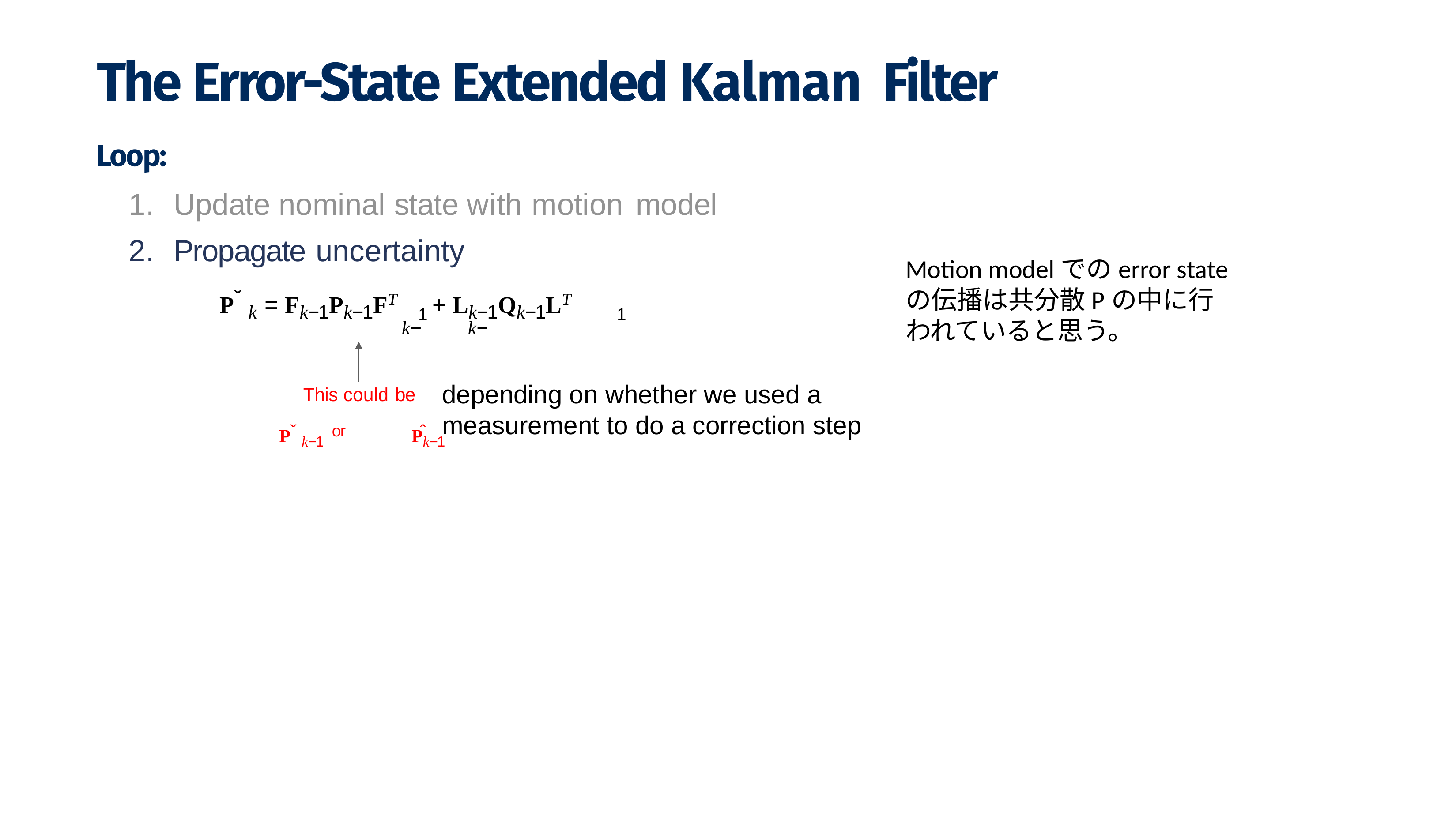

# The Error-State Extended Kalman Filter
Loop:
Update nominal state with motion model
Propagate uncertainty

Pˇ k = Fk−1Pk−1FT	1 + Lk−1Qk−1LT	1
k−	k−

This could be
Pˇ k−1  or	P̂k−1
Motion modelでのerror stateの伝播は共分散Pの中に行われていると思う。

depending on whether we used a measurement to do a correction step